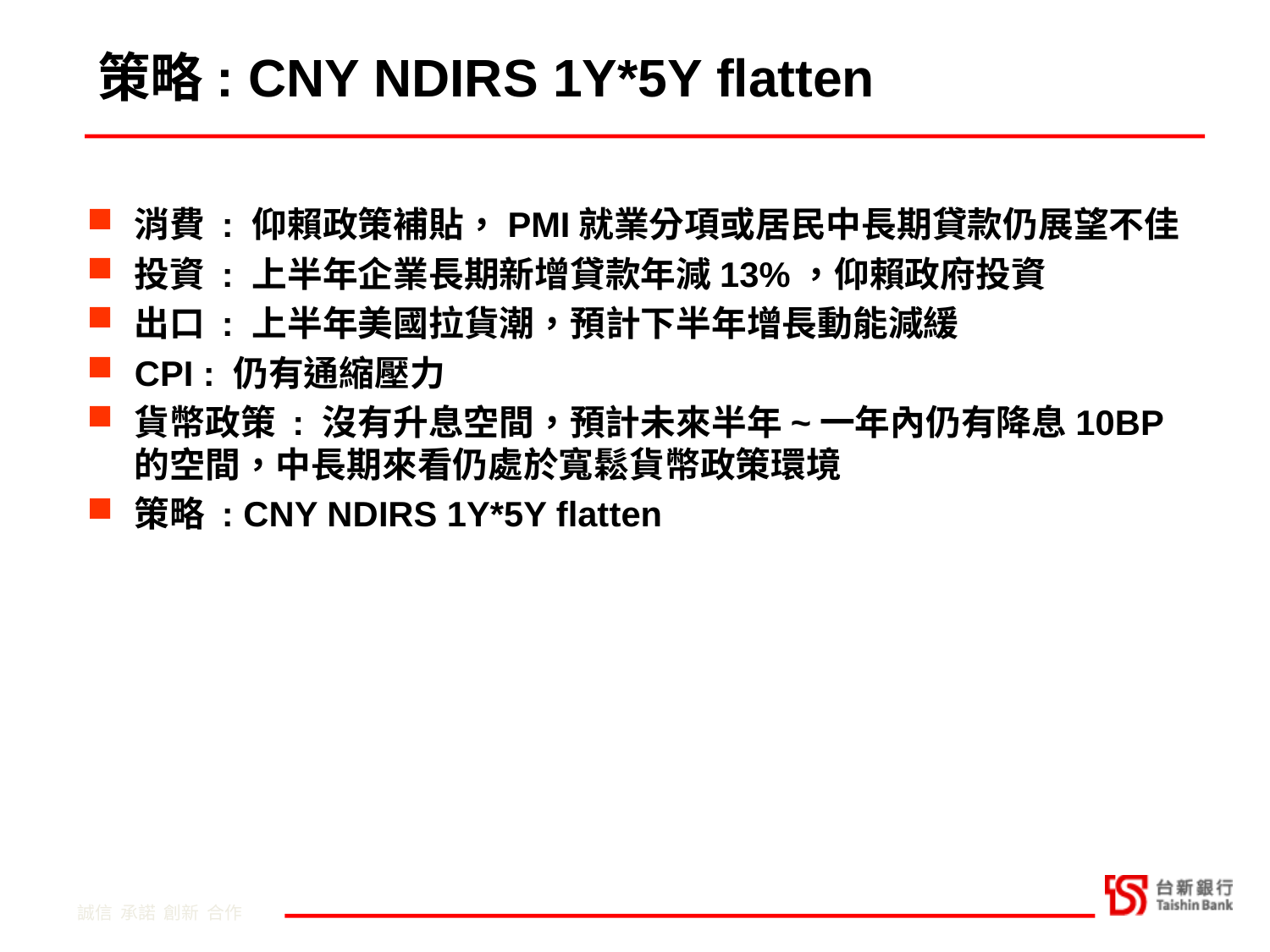

# 策略: CNY NDIRS 1Y*5Y flatten
消費 : 仰賴政策補貼，PMI就業分項或居民中長期貸款仍展望不佳
投資 : 上半年企業長期新增貸款年減13%，仰賴政府投資
出口 : 上半年美國拉貨潮，預計下半年增長動能減緩
CPI : 仍有通縮壓力
貨幣政策 : 沒有升息空間，預計未來半年~一年內仍有降息10BP的空間，中長期來看仍處於寬鬆貨幣政策環境
策略 : CNY NDIRS 1Y*5Y flatten